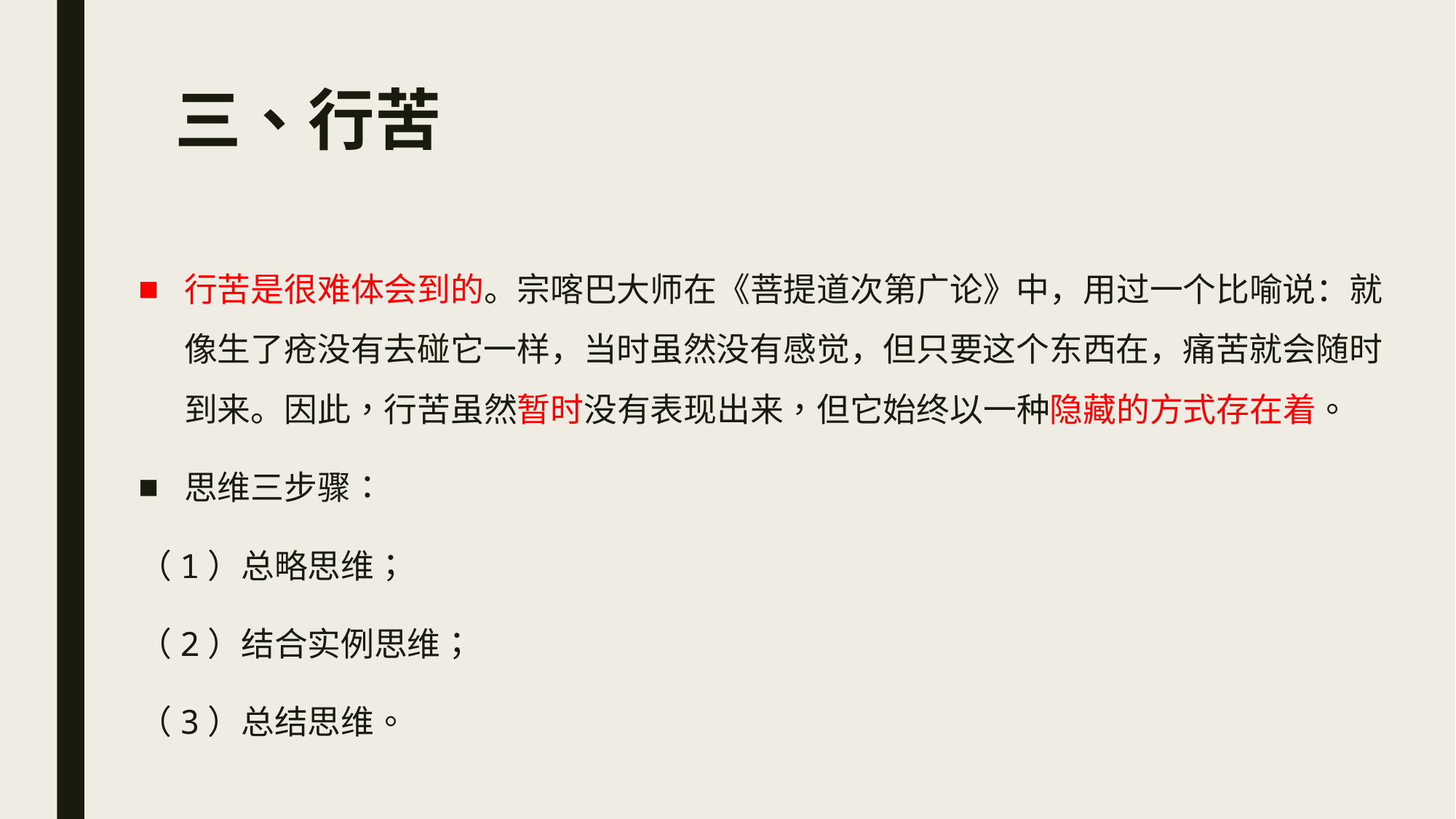

# 三、行苦
行苦是很难体会到的。宗喀巴大师在《菩提道次第广论》中，用过一个比喻说：就像生了疮没有去碰它一样，当时虽然没有感觉，但只要这个东西在，痛苦就会随时到来。因此，行苦虽然暂时没有表现出来，但它始终以一种隐藏的方式存在着。
思维三步骤：
（1）总略思维；
（2）结合实例思维；
（3）总结思维。